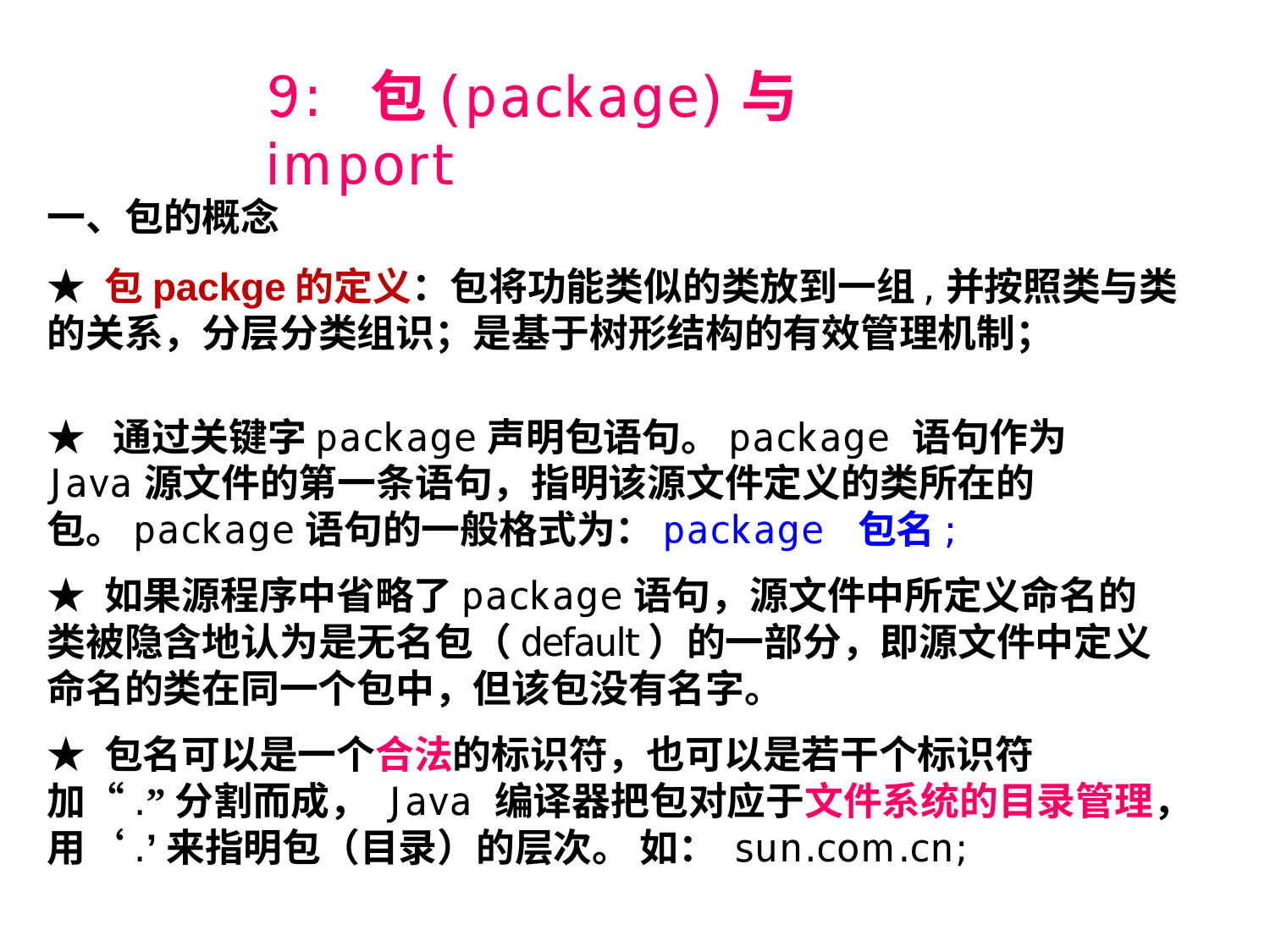

9:  包(package)与import
一、包的概念
★ 包packge的定义：包将功能类似的类放到一组,并按照类与类的关系，分层分类组识；是基于树形结构的有效管理机制；

★  通过关键字package声明包语句。package 语句作为Java源文件的第一条语句，指明该源文件定义的类所在的包。package语句的一般格式为：package  包名;
★ 如果源程序中省略了package语句，源文件中所定义命名的类被隐含地认为是无名包（default）的一部分，即源文件中定义命名的类在同一个包中，但该包没有名字。
★ 包名可以是一个合法的标识符，也可以是若干个标识符加“.”分割而成， Java 编译器把包对应于文件系统的目录管理，用‘.’来指明包（目录）的层次。 如： sun.com.cn;